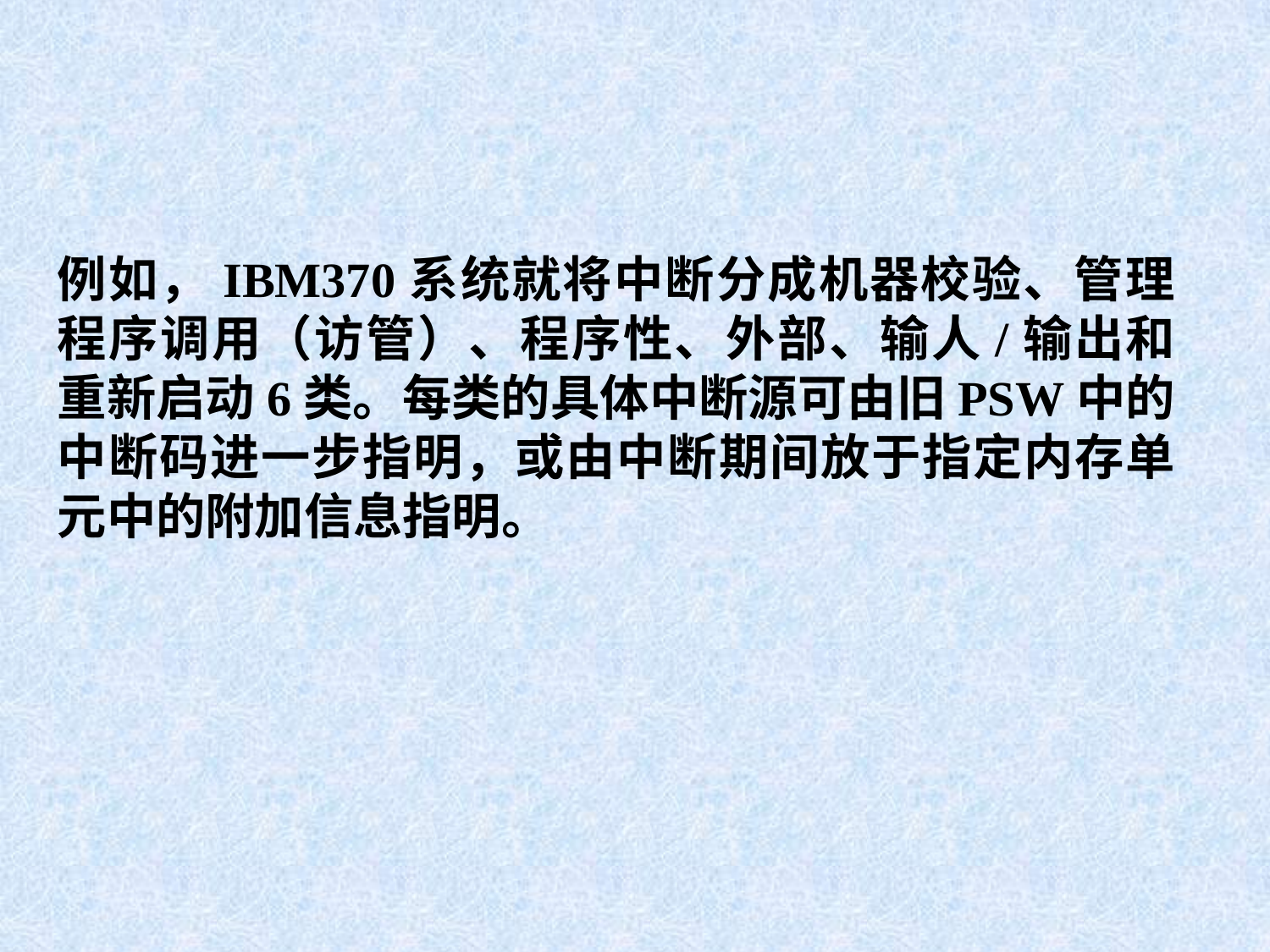

# 例如，IBM370系统就将中断分成机器校验、管理程序调用（访管）、程序性、外部、输人/输出和重新启动6类。每类的具体中断源可由旧PSW中的中断码进一步指明，或由中断期间放于指定内存单元中的附加信息指明。